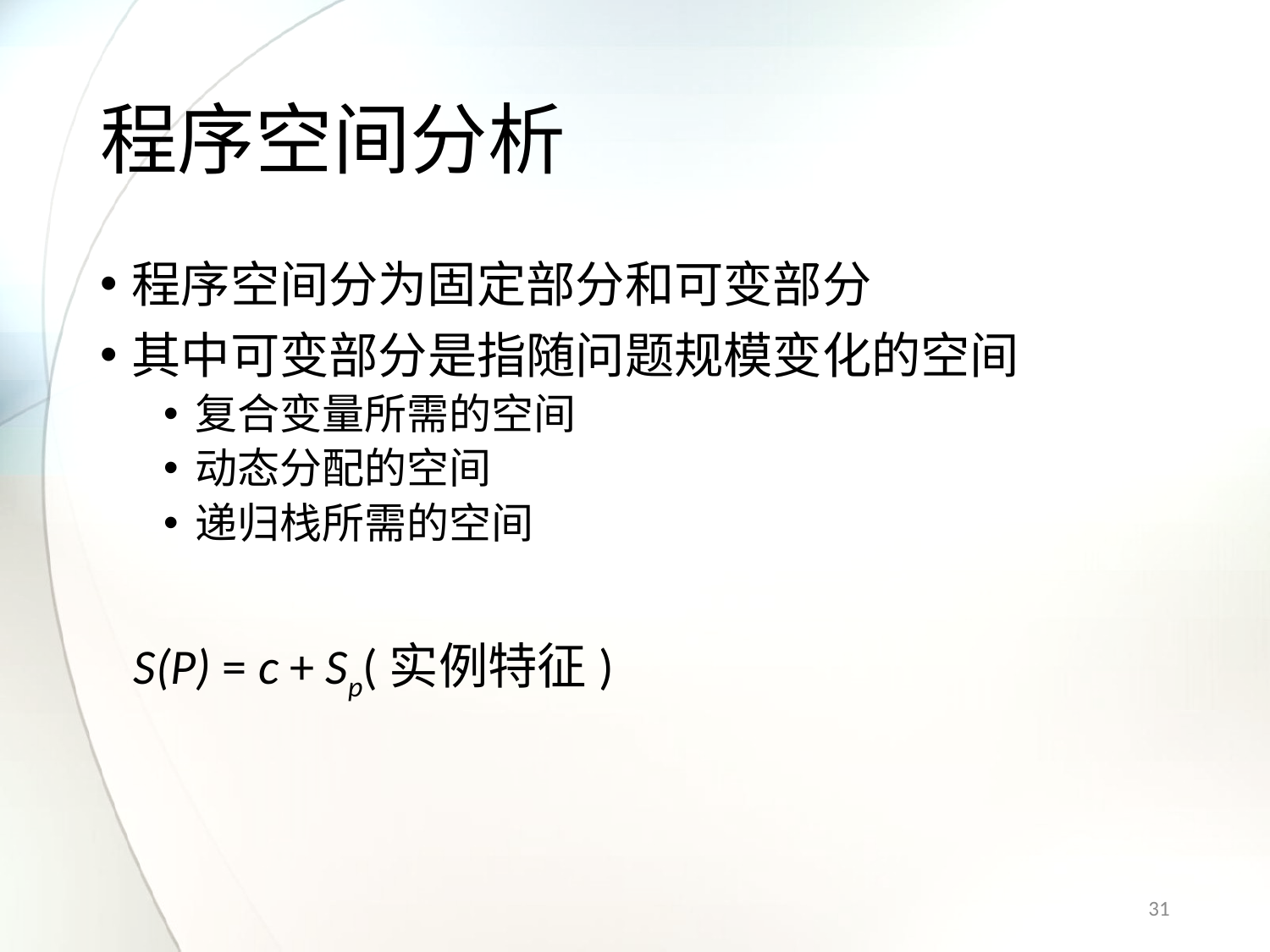

# 程序空间分析
程序空间分为固定部分和可变部分
其中可变部分是指随问题规模变化的空间
复合变量所需的空间
动态分配的空间
递归栈所需的空间

   S(P) = c + Sp(实例特征)
31